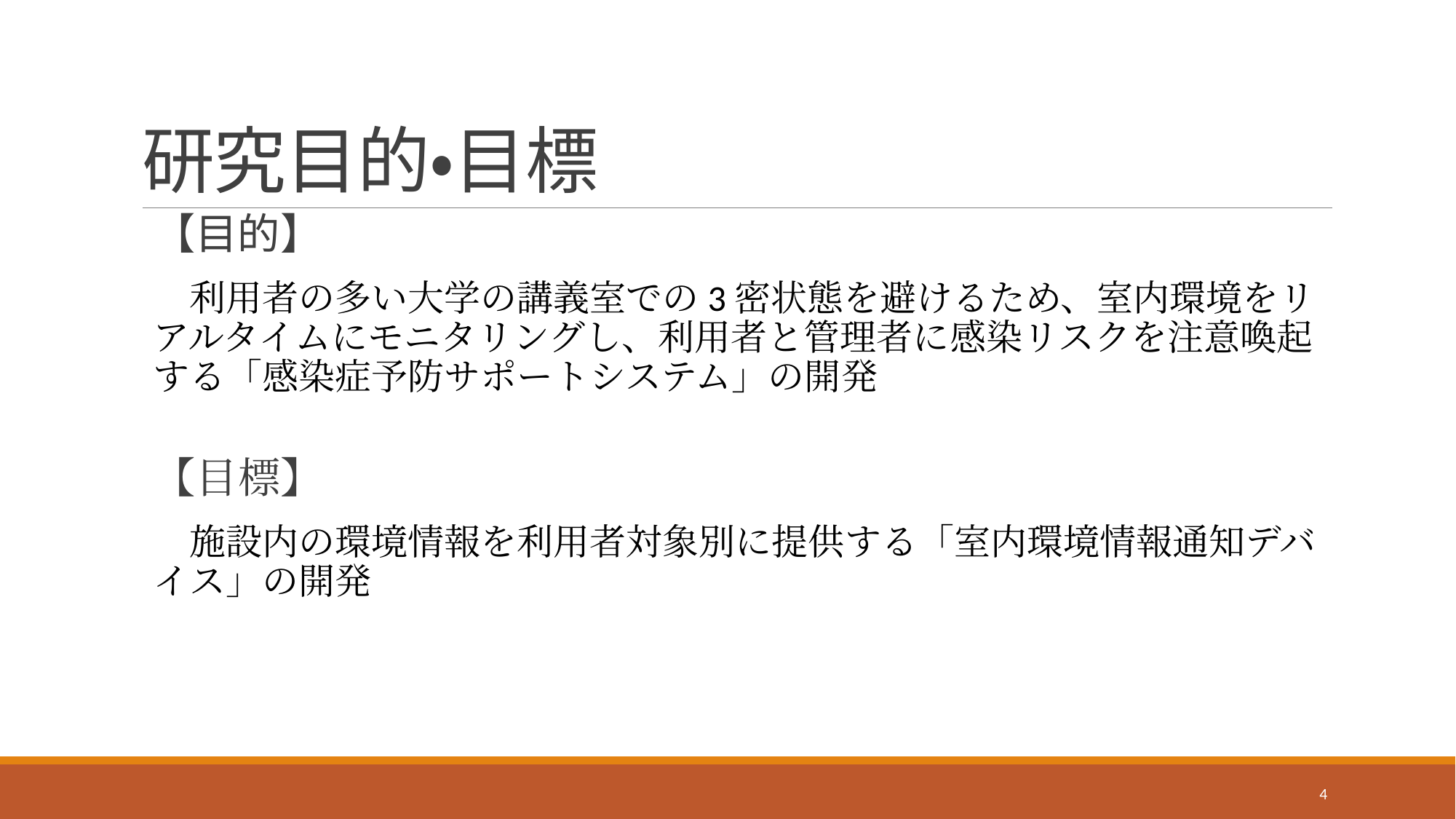

# 研究目的・目標
【目的】
　利用者の多い大学の講義室での3密状態を避けるため、室内環境をリアルタイムにモニタリングし、利用者と管理者に感染リスクを注意喚起する「感染症予防サポートシステム」の開発

【目標】
　施設内の環境情報を利用者対象別に提供する「室内環境情報通知デバイス」の開発
4